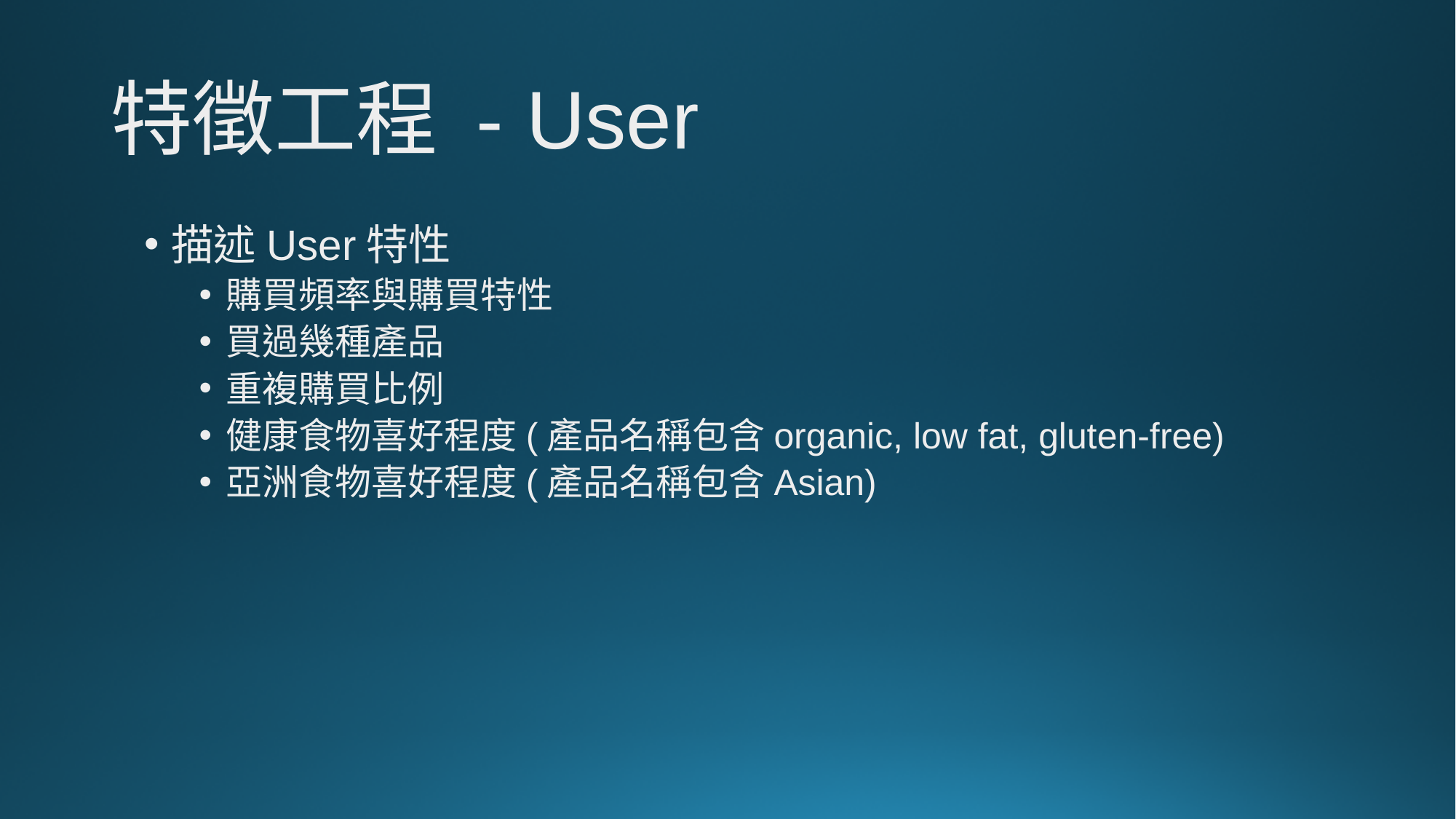

特徵工程 - User
描述User特性
購買頻率與購買特性
買過幾種產品
重複購買比例
健康食物喜好程度(產品名稱包含organic, low fat, gluten-free)
亞洲食物喜好程度(產品名稱包含Asian)